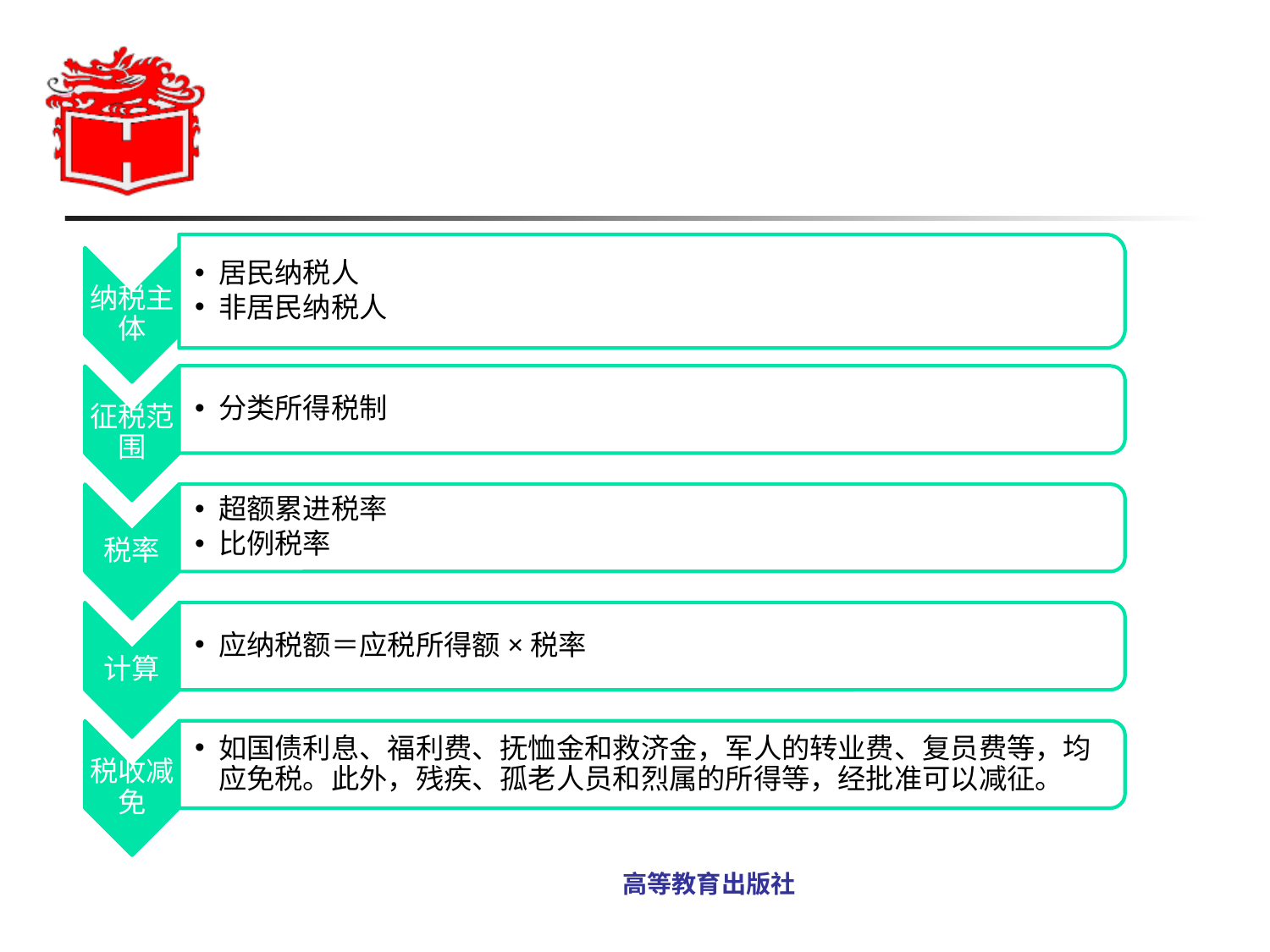

纳税主体
居民纳税人
非居民纳税人
征税范围
分类所得税制
税率
超额累进税率
比例税率
计算
应纳税额＝应税所得额×税率
税收减免
如国债利息、福利费、抚恤金和救济金，军人的转业费、复员费等，均应免税。此外，残疾、孤老人员和烈属的所得等，经批准可以减征。

高等教育出版社